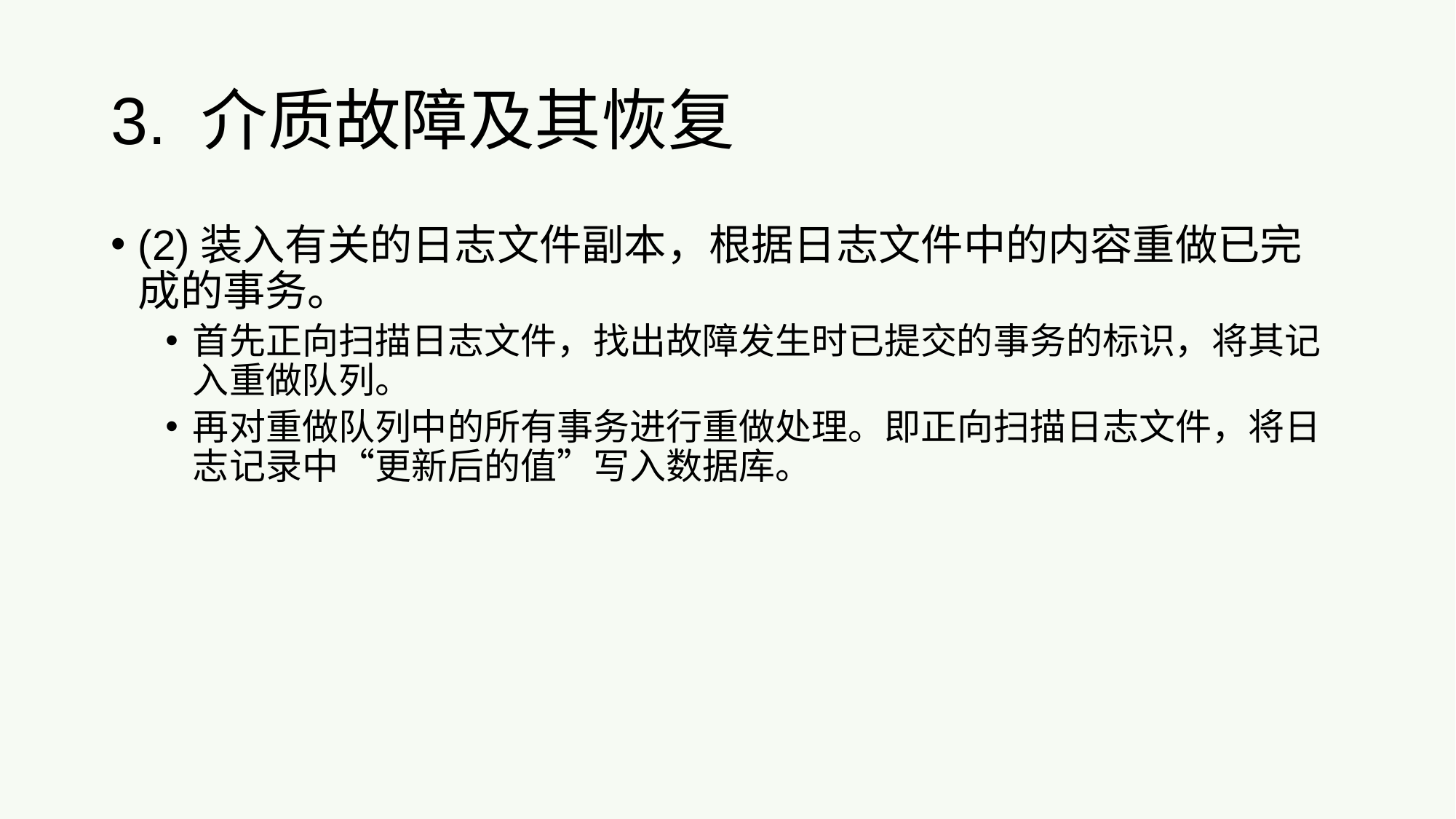

# 3. 介质故障及其恢复
(2)装入有关的日志文件副本，根据日志文件中的内容重做已完成的事务。
首先正向扫描日志文件，找出故障发生时已提交的事务的标识，将其记入重做队列。
再对重做队列中的所有事务进行重做处理。即正向扫描日志文件，将日志记录中“更新后的值”写入数据库。